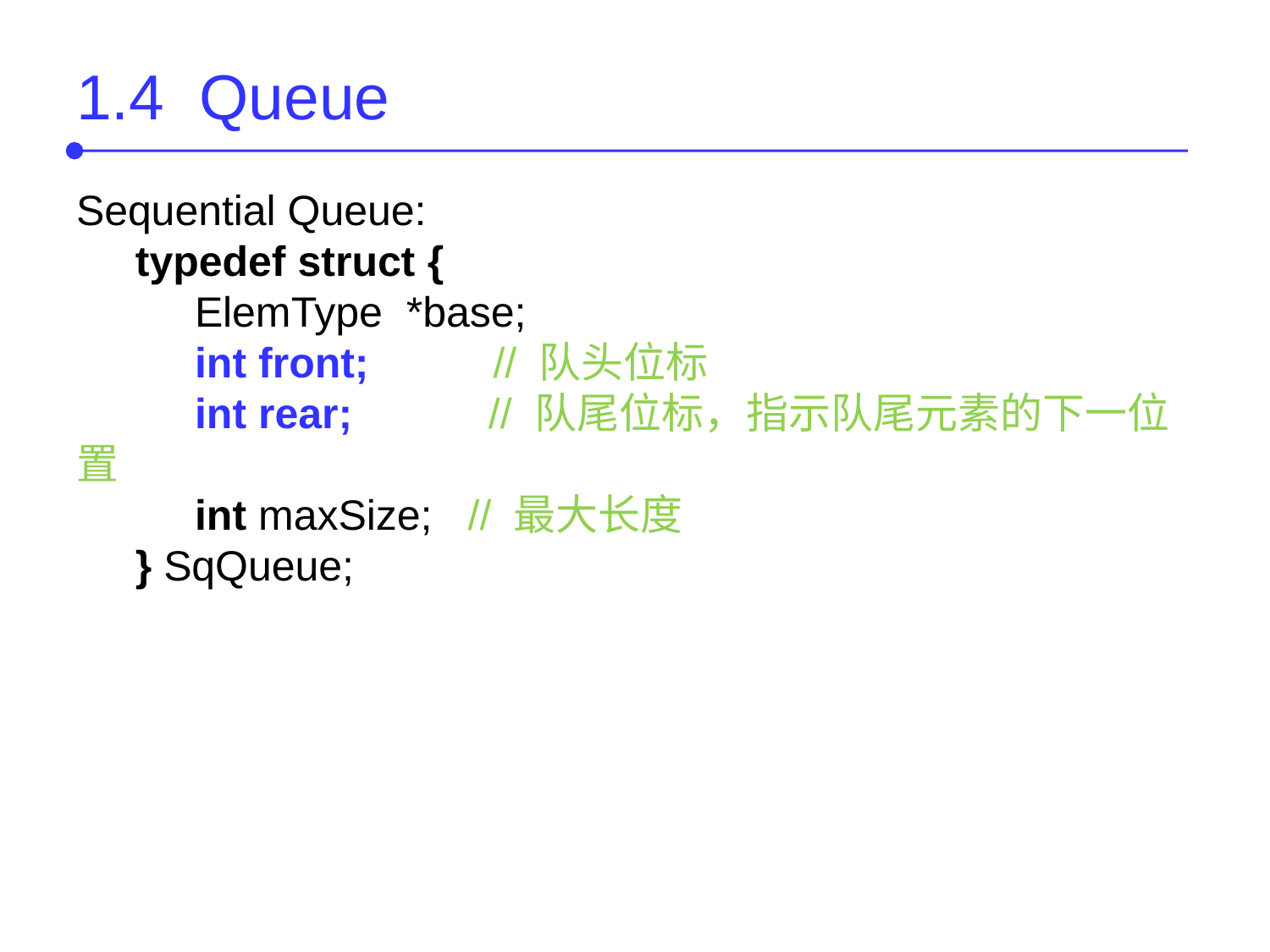

1.4  Queue
Sequential Queue:
     typedef struct {
          ElemType  *base;
          int front;　　  // 队头位标
          int rear; 　　  // 队尾位标，指示队尾元素的下一位置
          int maxSize;   // 最大长度
     } SqQueue;